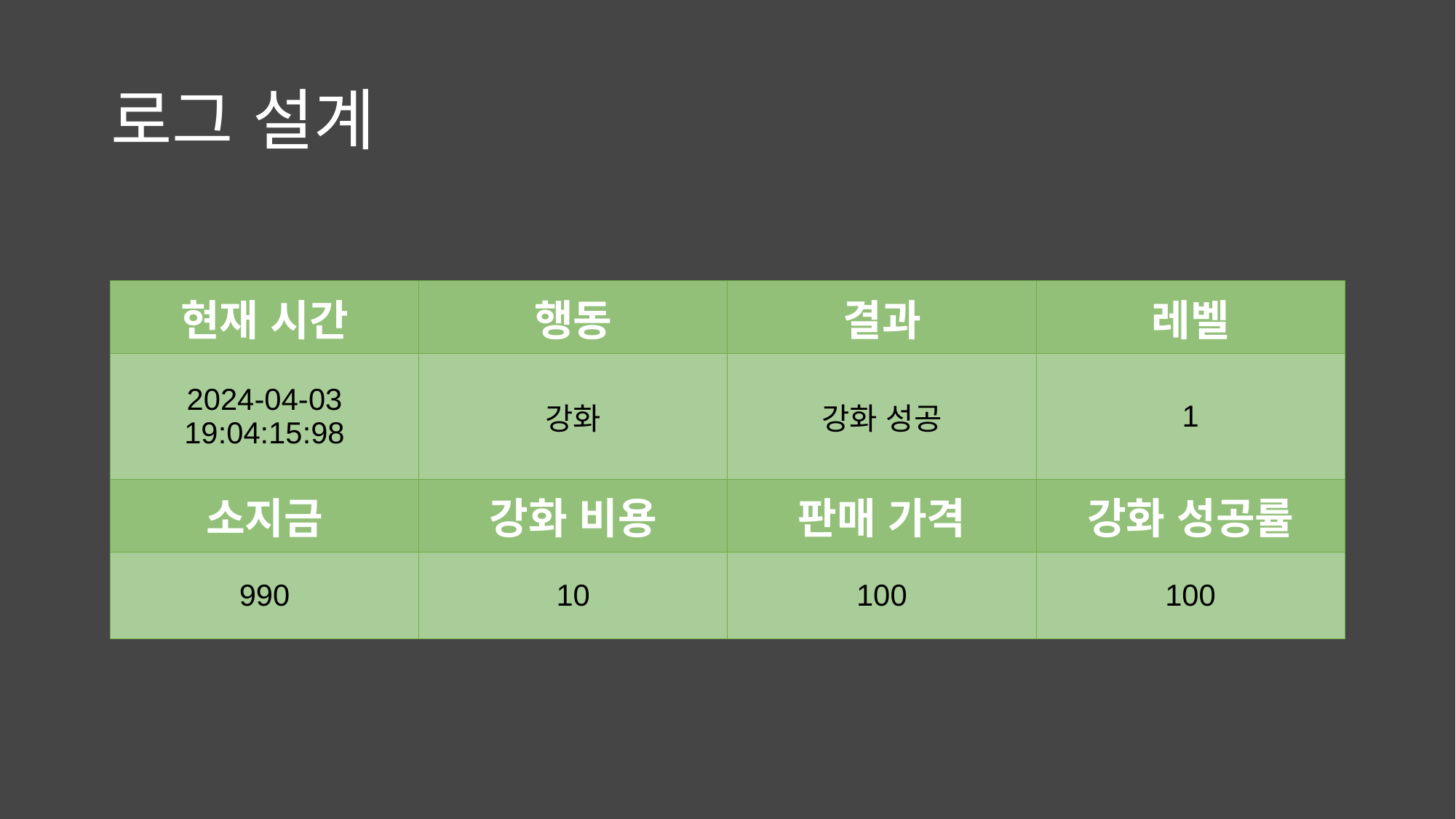

# 로그 설계
| 현재 시간 | 행동 | 결과 | 레벨 |
| --- | --- | --- | --- |
| 2024-04-03 19:04:15:98 | 강화 | 강화 성공 | 1 |
| 소지금 | 강화 비용 | 판매 가격 | 강화 성공률 |
| 990 | 10 | 100 | 100 |